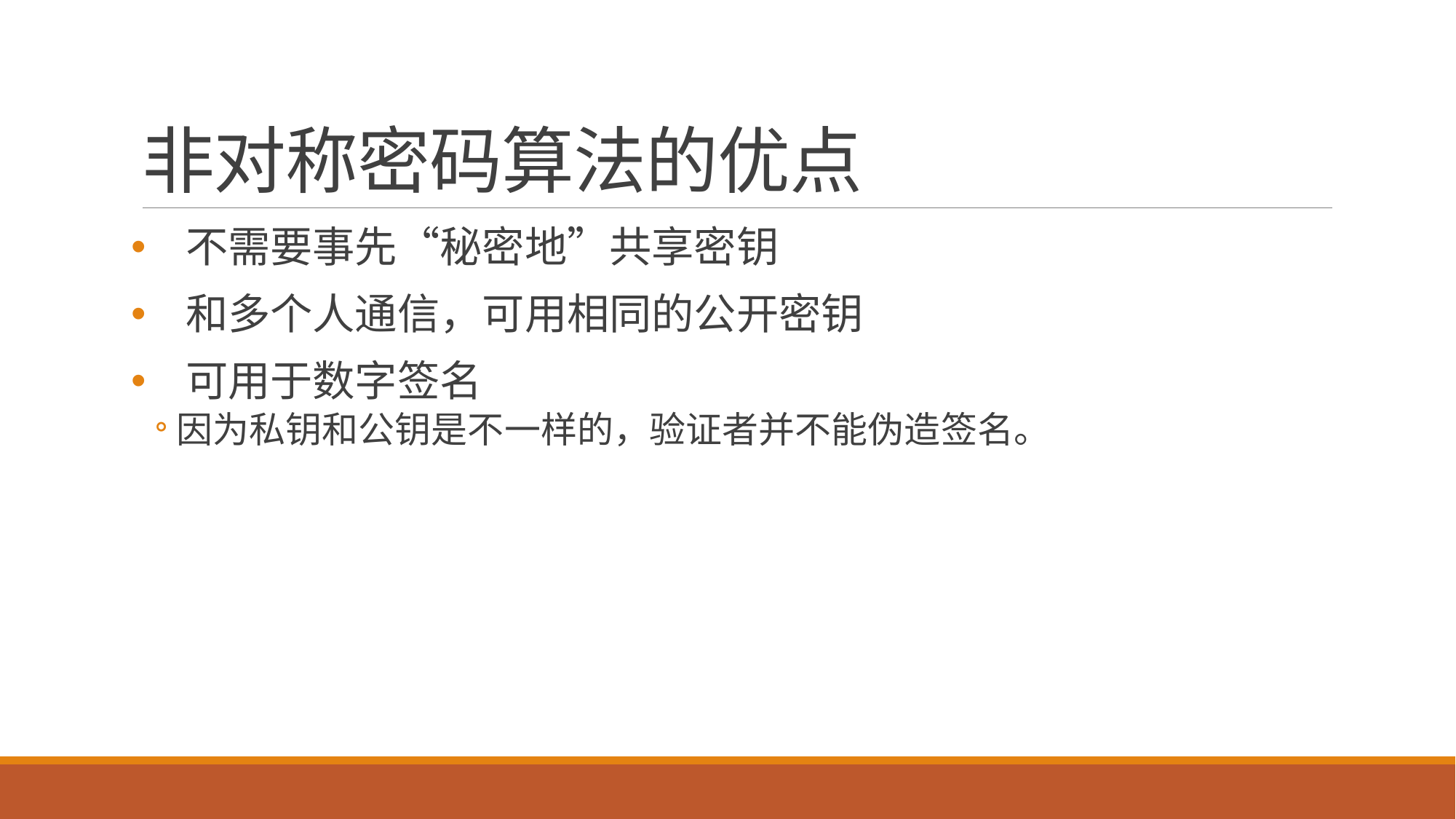

# 非对称密码算法的优点
不需要事先“秘密地”共享密钥
和多个人通信，可用相同的公开密钥
可用于数字签名
因为私钥和公钥是不一样的，验证者并不能伪造签名。
58